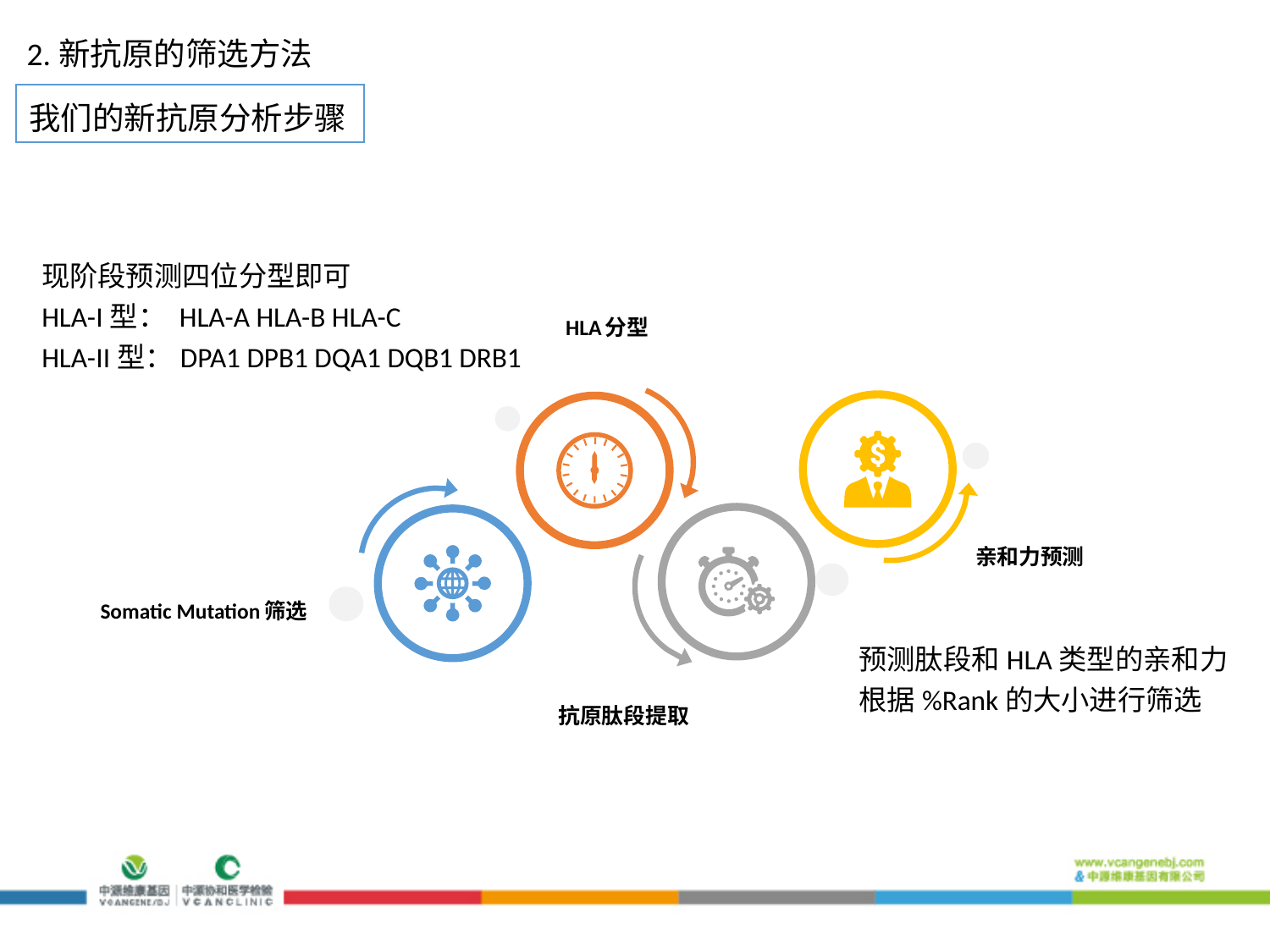

2.新抗原的筛选方法
我们的新抗原分析步骤
现阶段预测四位分型即可
HLA-I型： HLA-A HLA-B HLA-C
HLA-II型：DPA1 DPB1 DQA1 DQB1 DRB1
HLA分型

亲和力预测
Somatic Mutation筛选
抗原肽段提取
预测肽段和HLA类型的亲和力
根据%Rank的大小进行筛选